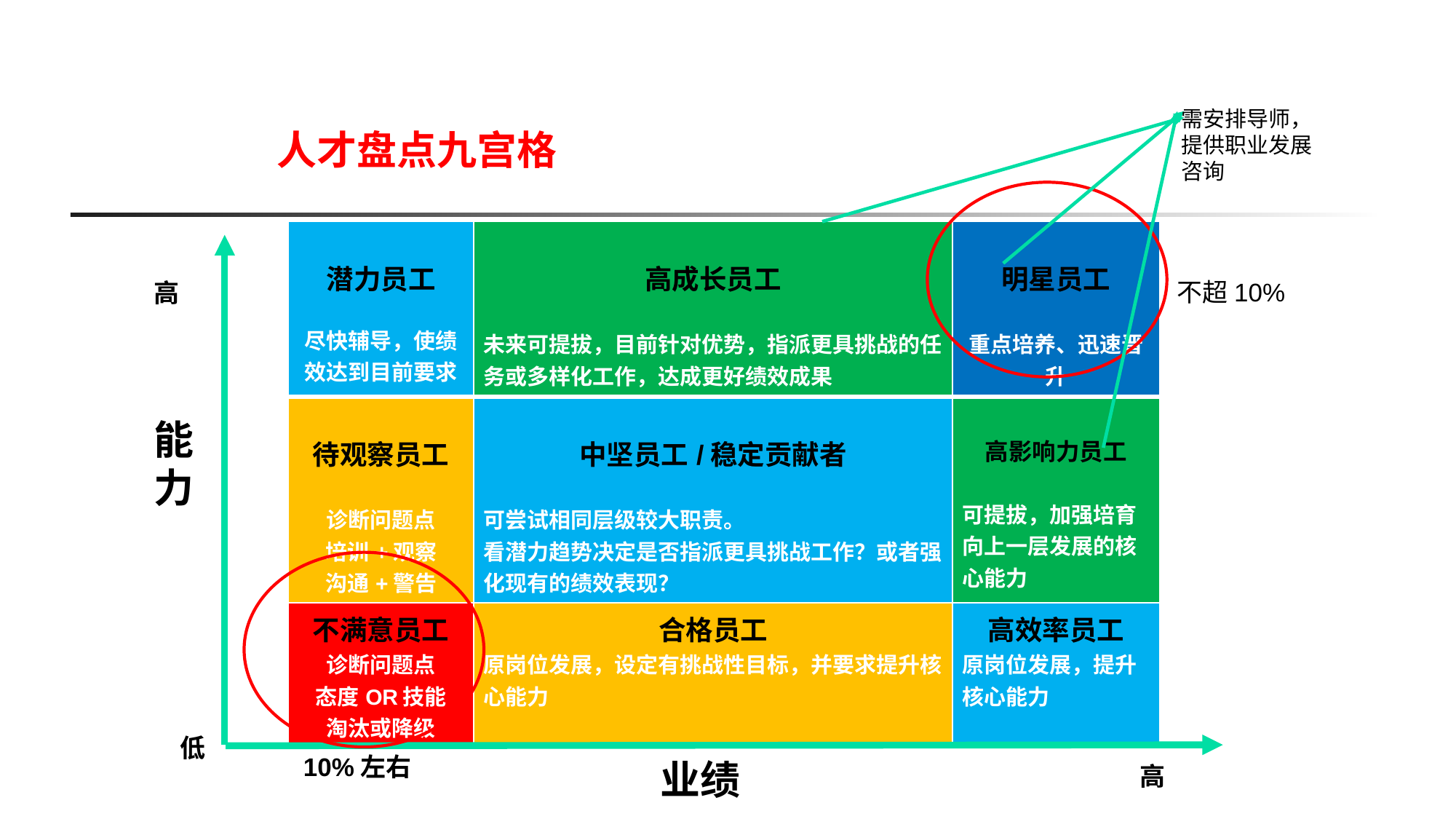

需安排导师，提供职业发展咨询
人才盘点九宫格

| 潜力员工 尽快辅导，使绩效达到目前要求 | 高成长员工 未来可提拔，目前针对优势，指派更具挑战的任务或多样化工作，达成更好绩效成果 | 明星员工 重点培养、迅速晋升 |
| --- | --- | --- |
| 待观察员工 诊断问题点 培训+观察 沟通+警告 | 中坚员工/稳定贡献者 可尝试相同层级较大职责。 看潜力趋势决定是否指派更具挑战工作？或者强化现有的绩效表现？ | 高影响力员工 可提拔，加强培育向上一层发展的核心能力 |
| 不满意员工 诊断问题点 态度OR技能 淘汰或降级 | 合格员工 原岗位发展，设定有挑战性目标，并要求提升核心能力 | 高效率员工 原岗位发展，提升核心能力 |
不超10%
高
能力

低
10%左右
业绩
高

33